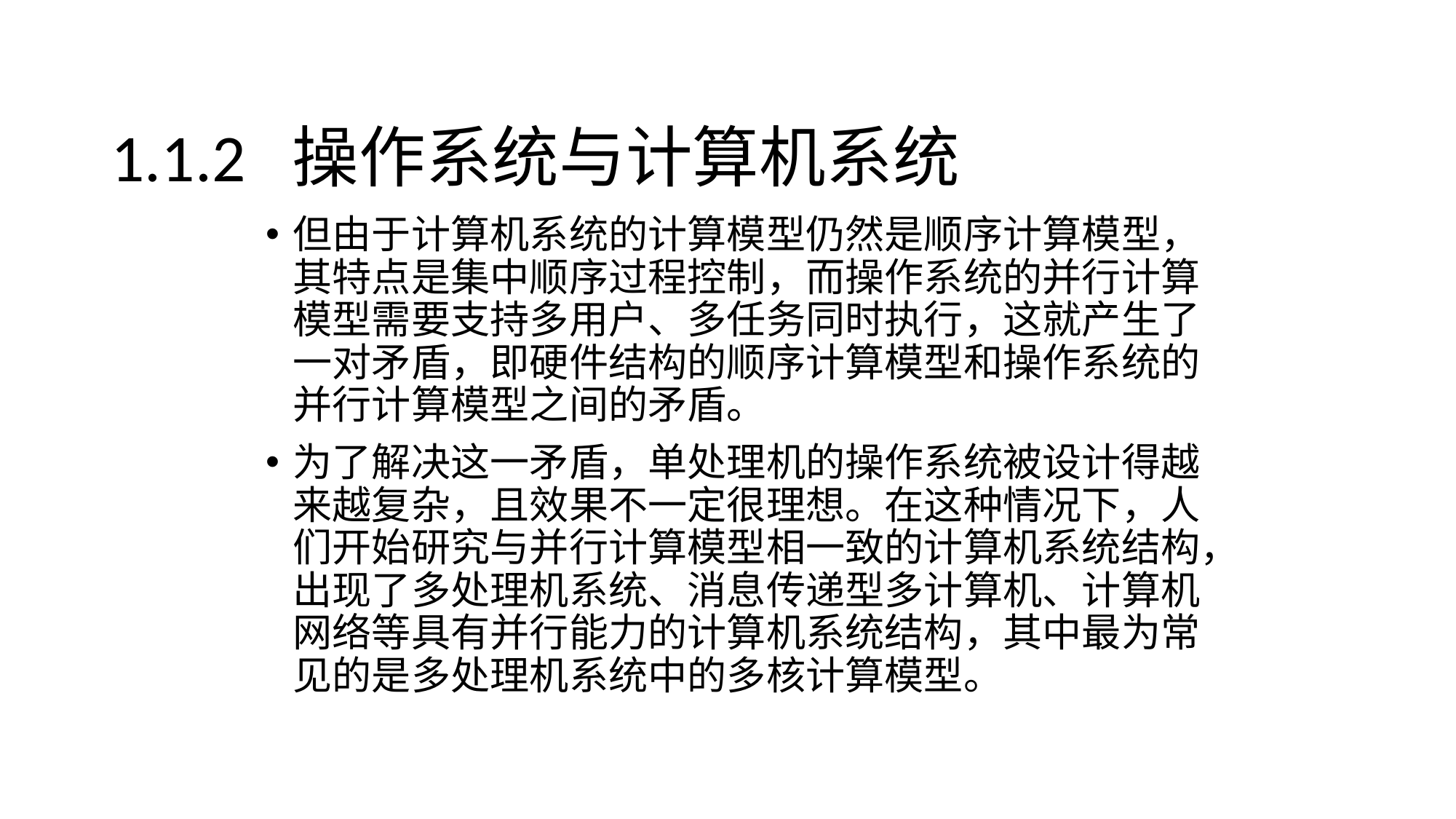

# 1.1.2  操作系统与计算机系统
但由于计算机系统的计算模型仍然是顺序计算模型，其特点是集中顺序过程控制，而操作系统的并行计算模型需要支持多用户、多任务同时执行，这就产生了一对矛盾，即硬件结构的顺序计算模型和操作系统的并行计算模型之间的矛盾。
为了解决这一矛盾，单处理机的操作系统被设计得越来越复杂，且效果不一定很理想。在这种情况下，人们开始研究与并行计算模型相一致的计算机系统结构，出现了多处理机系统、消息传递型多计算机、计算机网络等具有并行能力的计算机系统结构，其中最为常见的是多处理机系统中的多核计算模型。
6